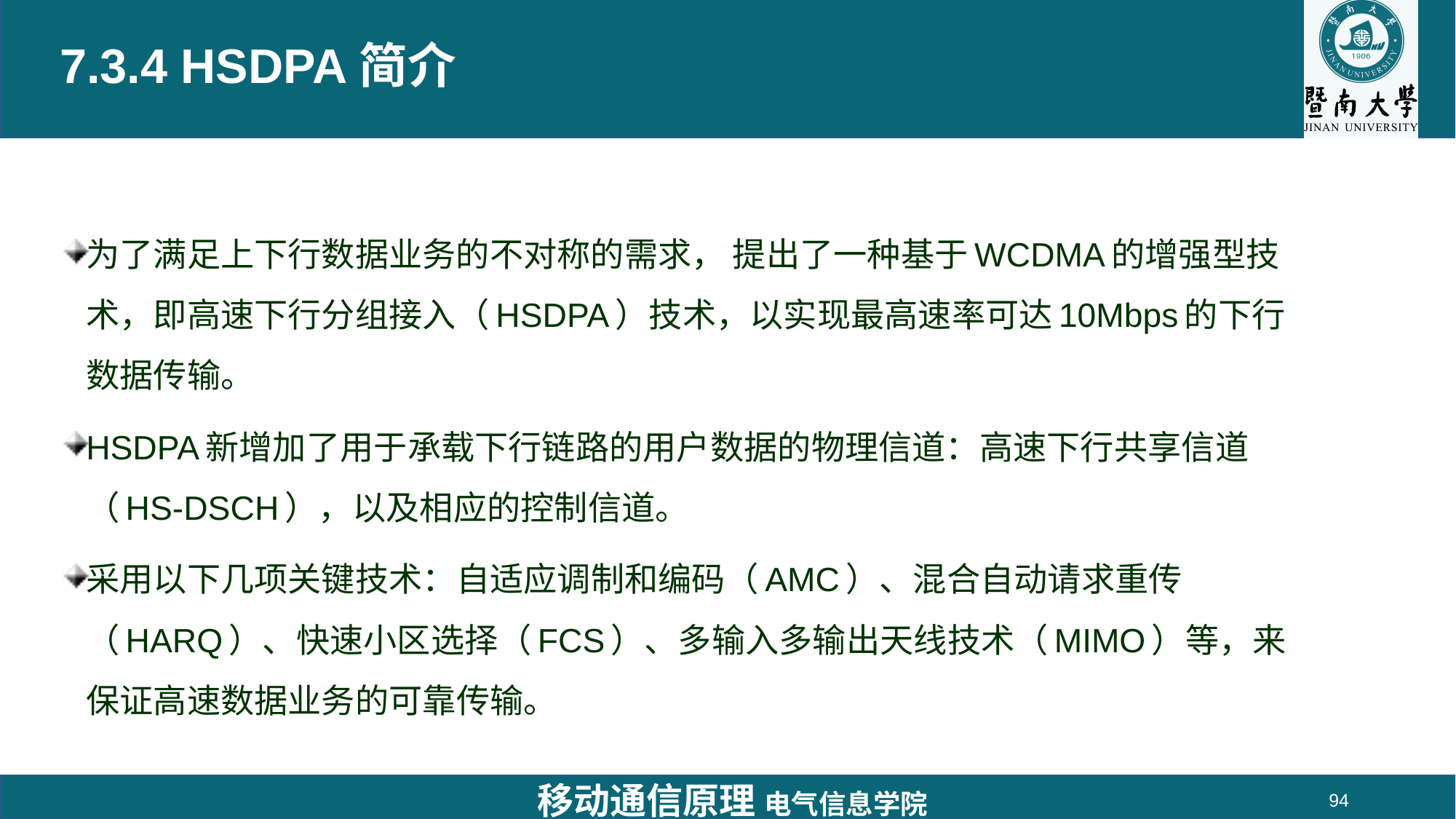

# 7.3.4 HSDPA简介
为了满足上下行数据业务的不对称的需求， 提出了一种基于WCDMA的增强型技术，即高速下行分组接入（HSDPA）技术，以实现最高速率可达10Mbps的下行数据传输。
HSDPA新增加了用于承载下行链路的用户数据的物理信道：高速下行共享信道（HS-DSCH），以及相应的控制信道。
采用以下几项关键技术：自适应调制和编码（AMC）、混合自动请求重传（HARQ）、快速小区选择（FCS）、多输入多输出天线技术（MIMO）等，来保证高速数据业务的可靠传输。
移动通信原理 电气信息学院
94